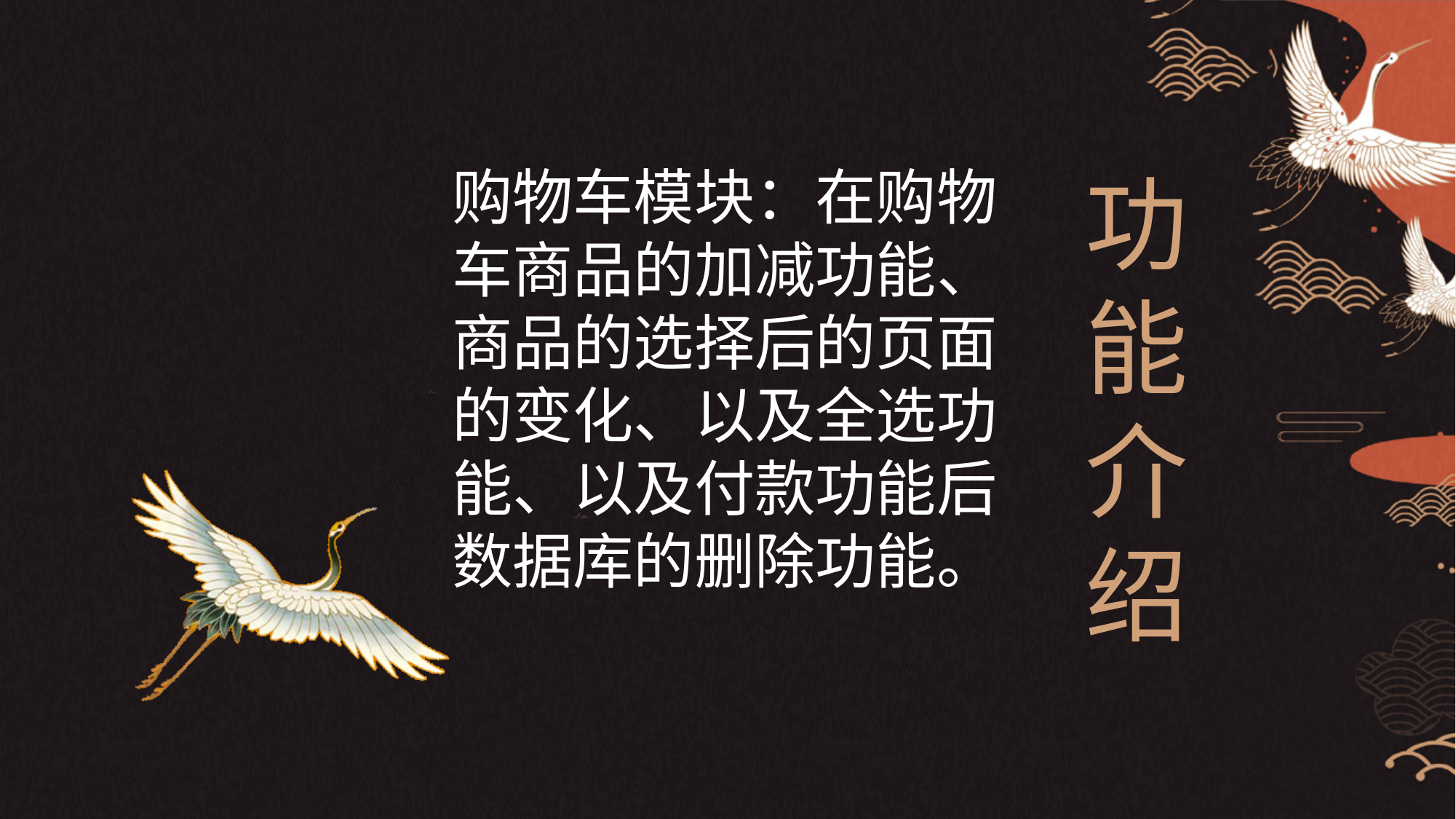

购物车模块：在购物车商品的加减功能、商品的选择后的页面的变化、以及全选功能、以及付款功能后数据库的删除功能。
# 功能介绍